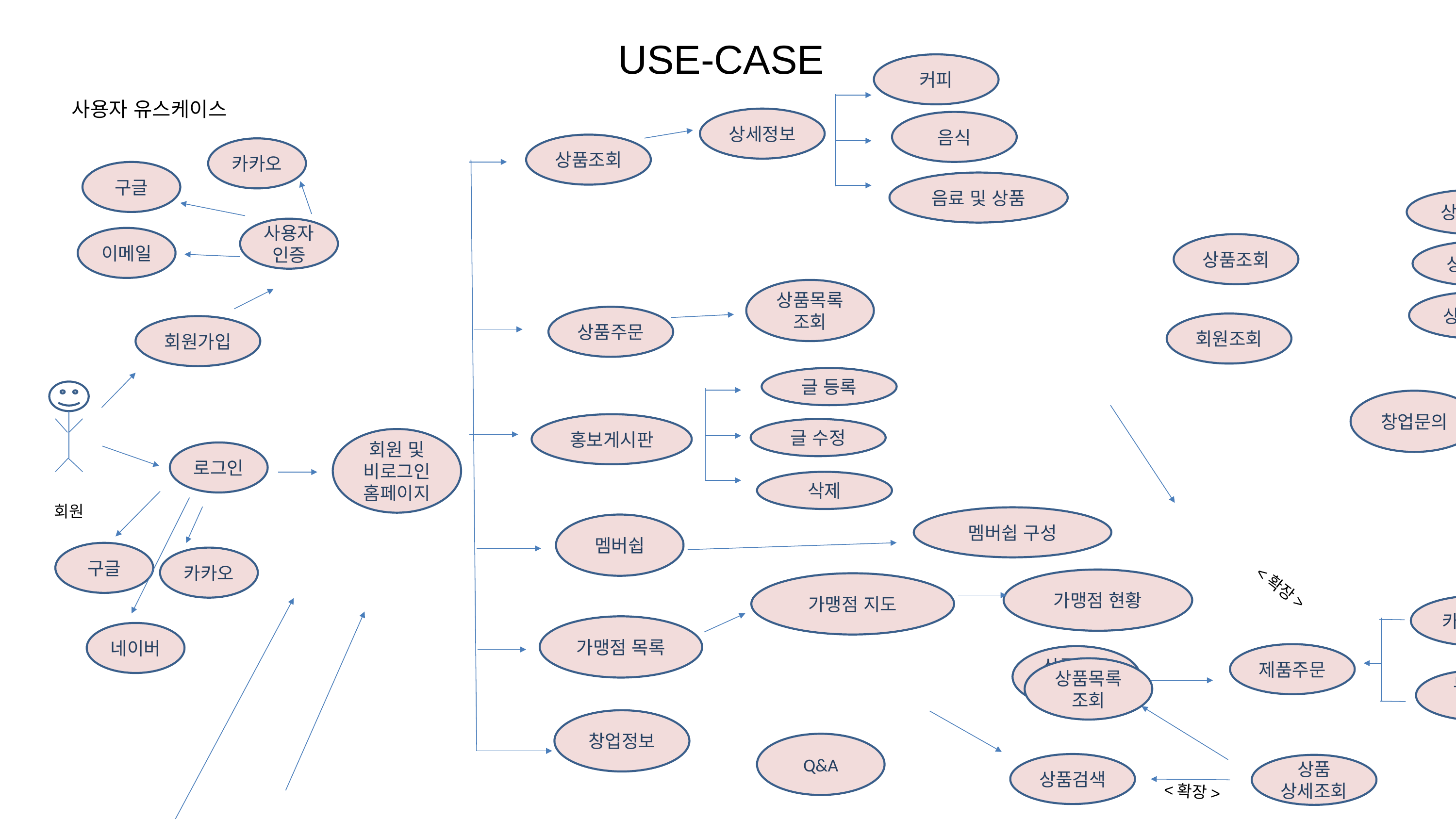

USE-CASE
커피
사용자 유스케이스
상세정보
음식
상품조회
카카오
구글
음료 및 상품
상품생성
사용자인증
이메일
상품조회
상품수정
상품목록 조회
상품삭제
상품주문
회원조회
회원가입
글 등록

창업문의
홍보게시판
글 수정
회원 및 비로그인 홈페이지
로그인
삭제
회원
멤버쉽 구성
멤버쉽
구글
카카오
가맹점 현황
가맹점 지도
<확장>
카드 결제
가맹점 목록
네이버
제품주문
상품목록 조회
상품목록 조회
무통장 결제
창업정보
Q&A
상품검색
상품
상세조회
<확장>